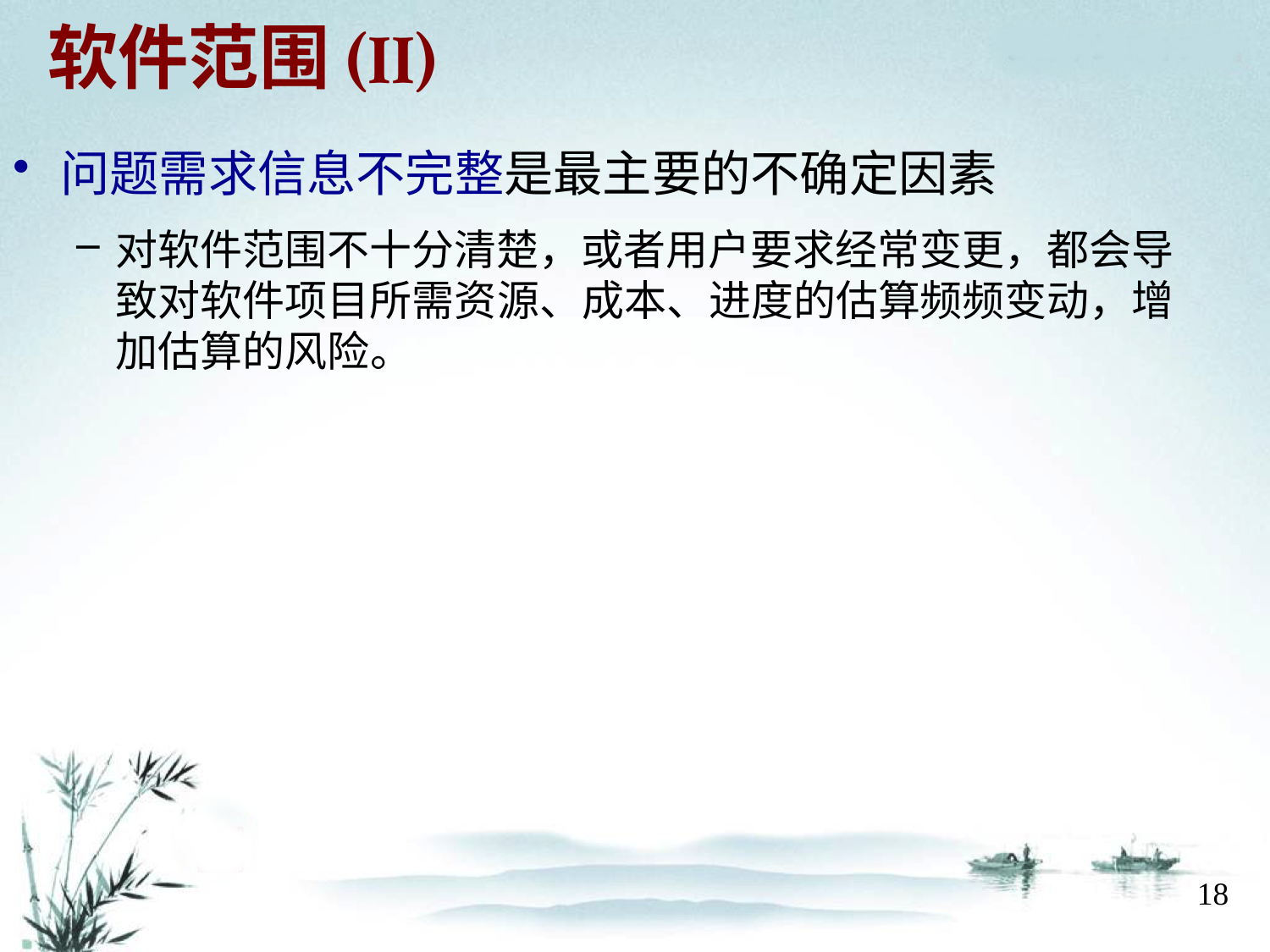

# 软件范围(II)
问题需求信息不完整是最主要的不确定因素
对软件范围不十分清楚，或者用户要求经常变更，都会导致对软件项目所需资源、成本、进度的估算频频变动，增加估算的风险。
18